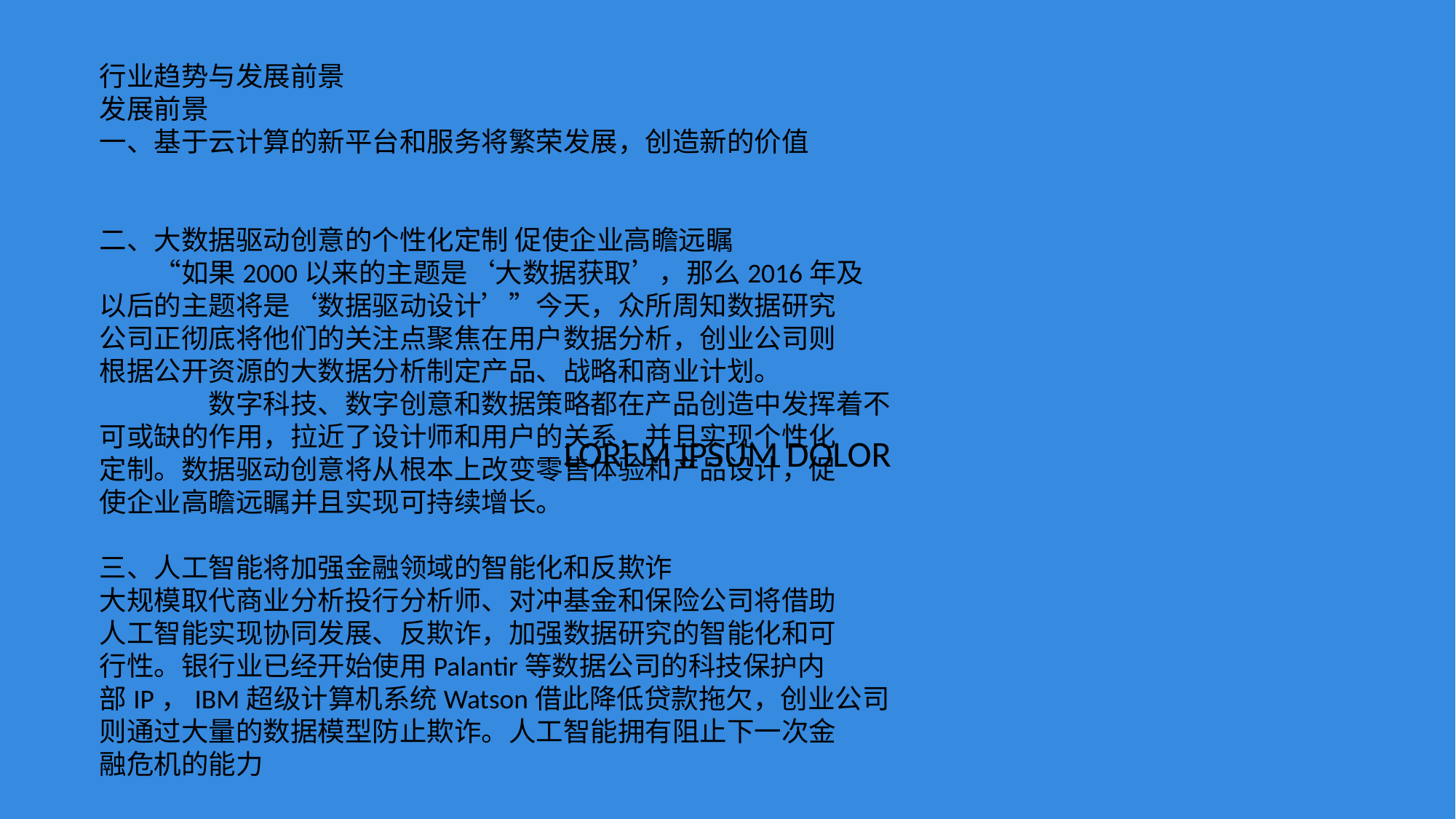

行业趋势与发展前景
发展前景
一、基于云计算的新平台和服务将繁荣发展，创造新的价值

二、大数据驱动创意的个性化定制 促使企业高瞻远瞩
　　“如果2000以来的主题是‘大数据获取’，那么2016年及
以后的主题将是‘数据驱动设计’”今天，众所周知数据研究
公司正彻底将他们的关注点聚焦在用户数据分析，创业公司则
根据公开资源的大数据分析制定产品、战略和商业计划。
　　　　数字科技、数字创意和数据策略都在产品创造中发挥着不
可或缺的作用，拉近了设计师和用户的关系，并且实现个性化
定制。数据驱动创意将从根本上改变零售体验和产品设计，促
使企业高瞻远瞩并且实现可持续增长。

三、人工智能将加强金融领域的智能化和反欺诈
大规模取代商业分析投行分析师、对冲基金和保险公司将借助
人工智能实现协同发展、反欺诈，加强数据研究的智能化和可
行性。银行业已经开始使用Palantir等数据公司的科技保护内
部IP，IBM超级计算机系统Watson借此降低贷款拖欠，创业公司
则通过大量的数据模型防止欺诈。人工智能拥有阻止下一次金
融危机的能力

LOREM IPSUM DOLOR